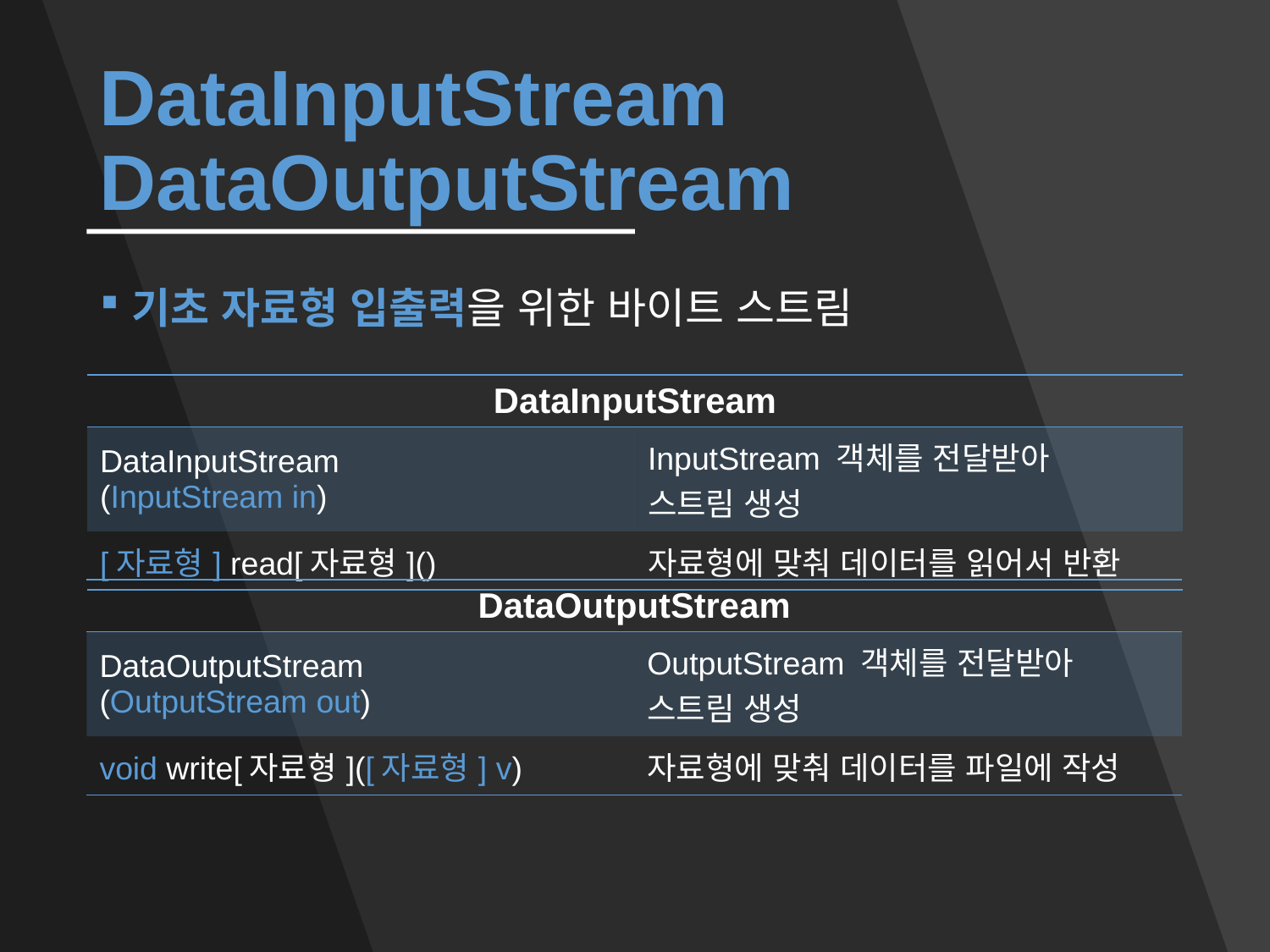

# DataInputStream DataOutputStream

기초 자료형 입출력을 위한 바이트 스트림
| DataInputStream |  |
| --- | --- |
| DataInputStream (InputStream in) | InputStream 객체를 전달받아 스트림 생성 |
| [자료형] read[자료형]() | 자료형에 맞춰 데이터를 읽어서 반환 |
| DataOutputStream |  |
| --- | --- |
| DataOutputStream (OutputStream out) | OutputStream 객체를 전달받아 스트림 생성 |
| void write[자료형]([자료형] v) | 자료형에 맞춰 데이터를 파일에 작성 |